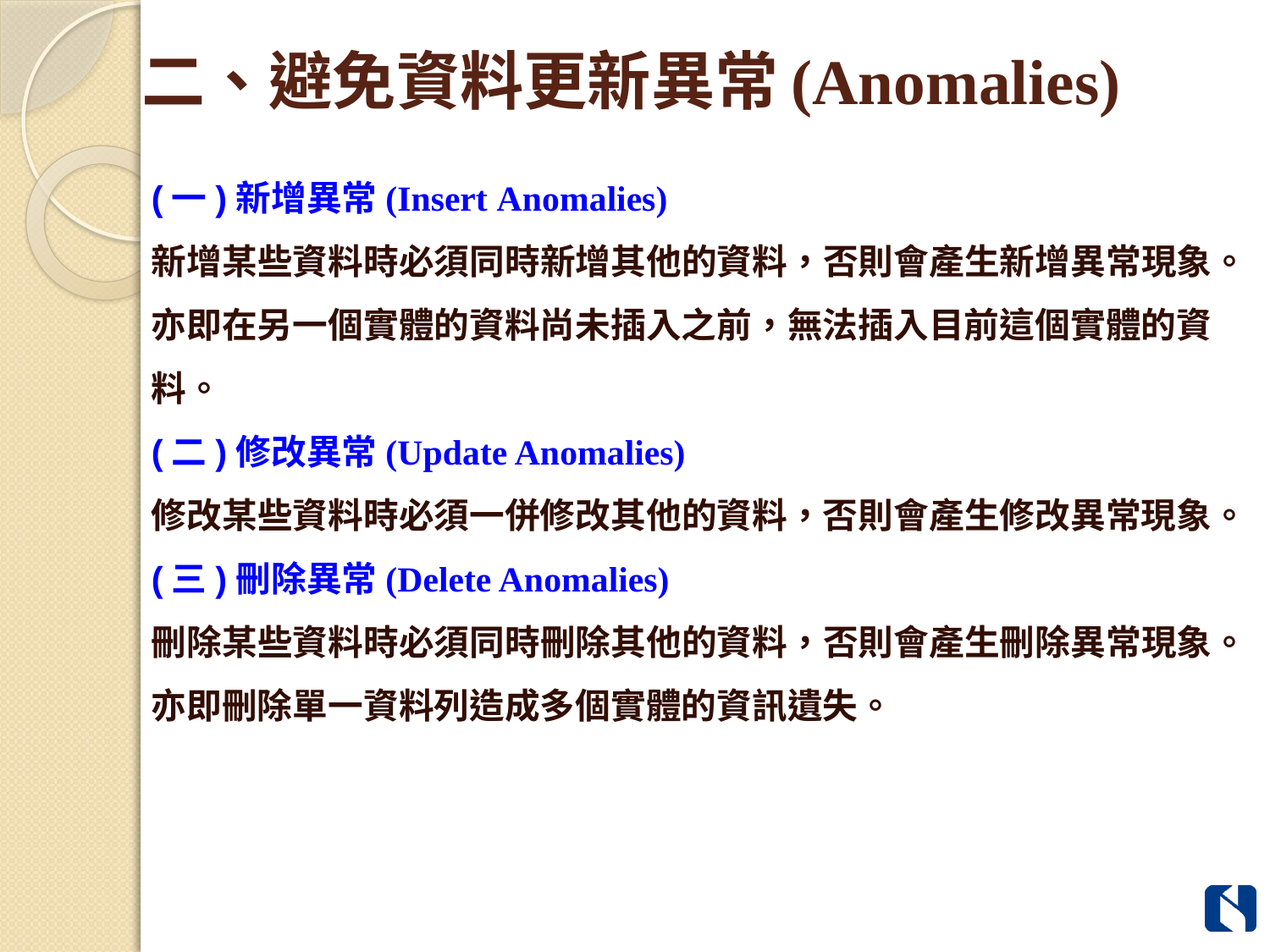

# 二、避免資料更新異常(Anomalies)
(一)新增異常(Insert Anomalies)
新增某些資料時必須同時新增其他的資料，否則會產生新增異常現象。亦即在另一個實體的資料尚未插入之前，無法插入目前這個實體的資料。
(二)修改異常(Update Anomalies)
修改某些資料時必須一併修改其他的資料，否則會產生修改異常現象。
(三)刪除異常(Delete Anomalies)
刪除某些資料時必須同時刪除其他的資料，否則會產生刪除異常現象。亦即刪除單一資料列造成多個實體的資訊遺失。